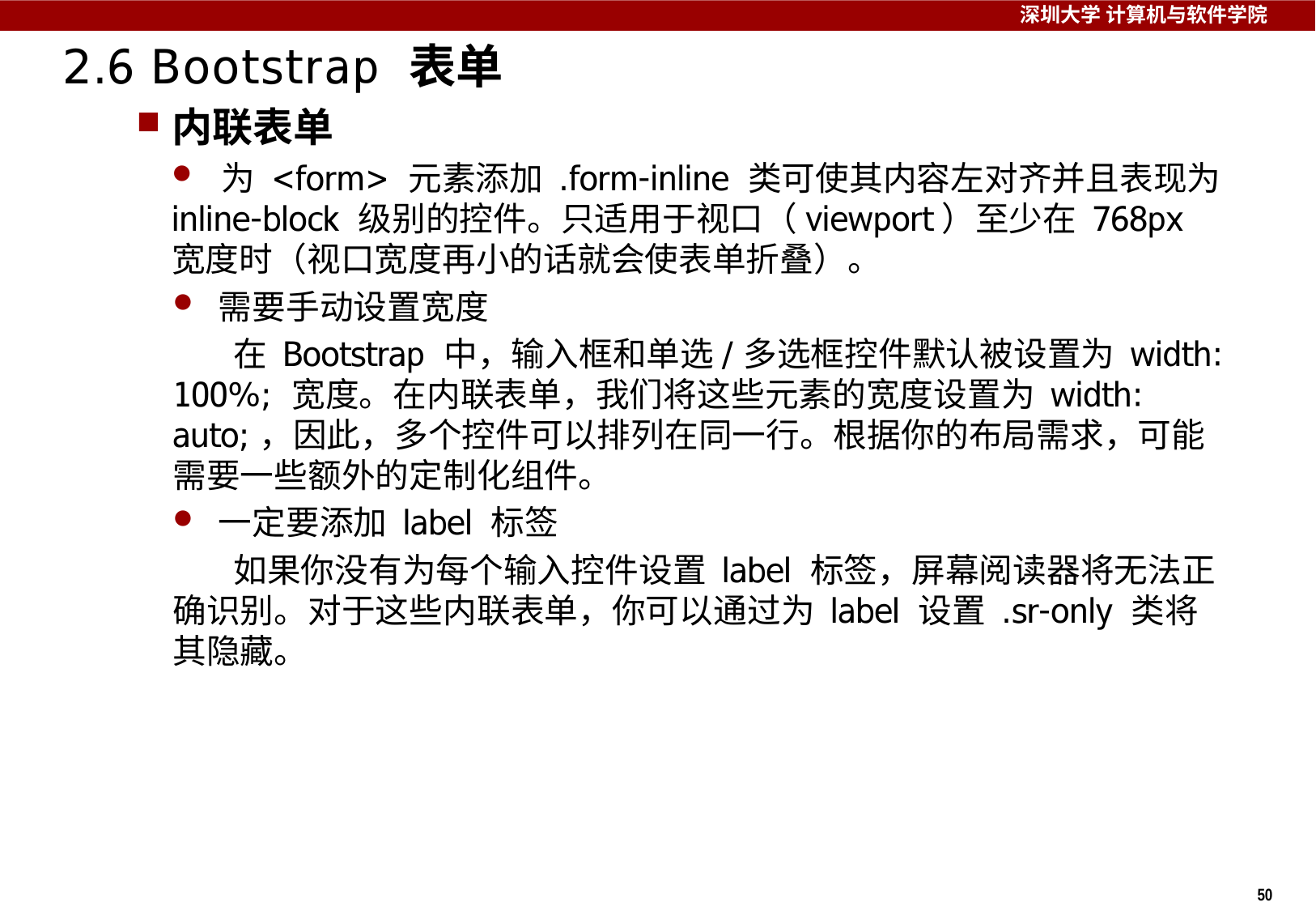

# 2.6 Bootstrap 表单
内联表单
  为 <form> 元素添加 .form-inline 类可使其内容左对齐并且表现为 inline-block 级别的控件。只适用于视口（viewport）至少在 768px 宽度时（视口宽度再小的话就会使表单折叠）。
需要手动设置宽度
       在 Bootstrap 中，输入框和单选/多选框控件默认被设置为 width: 100%; 宽度。在内联表单，我们将这些元素的宽度设置为 width: auto;，因此，多个控件可以排列在同一行。根据你的布局需求，可能需要一些额外的定制化组件。
一定要添加 label 标签
       如果你没有为每个输入控件设置 label 标签，屏幕阅读器将无法正确识别。对于这些内联表单，你可以通过为 label 设置 .sr-only 类将其隐藏。